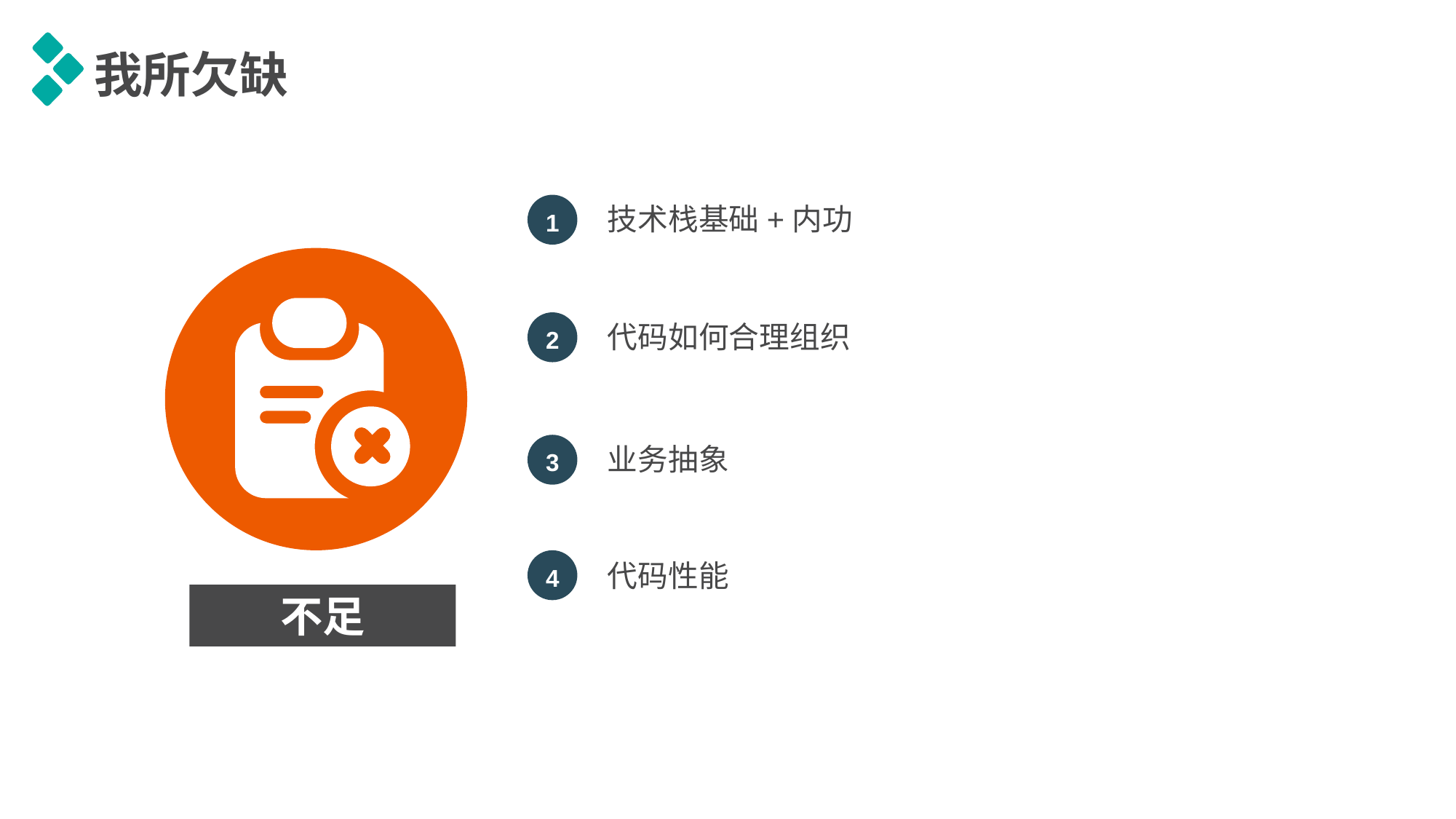

我所欠缺

技术栈基础+内功
1

代码如何合理组织
2
3
业务抽象
4
代码性能
不足